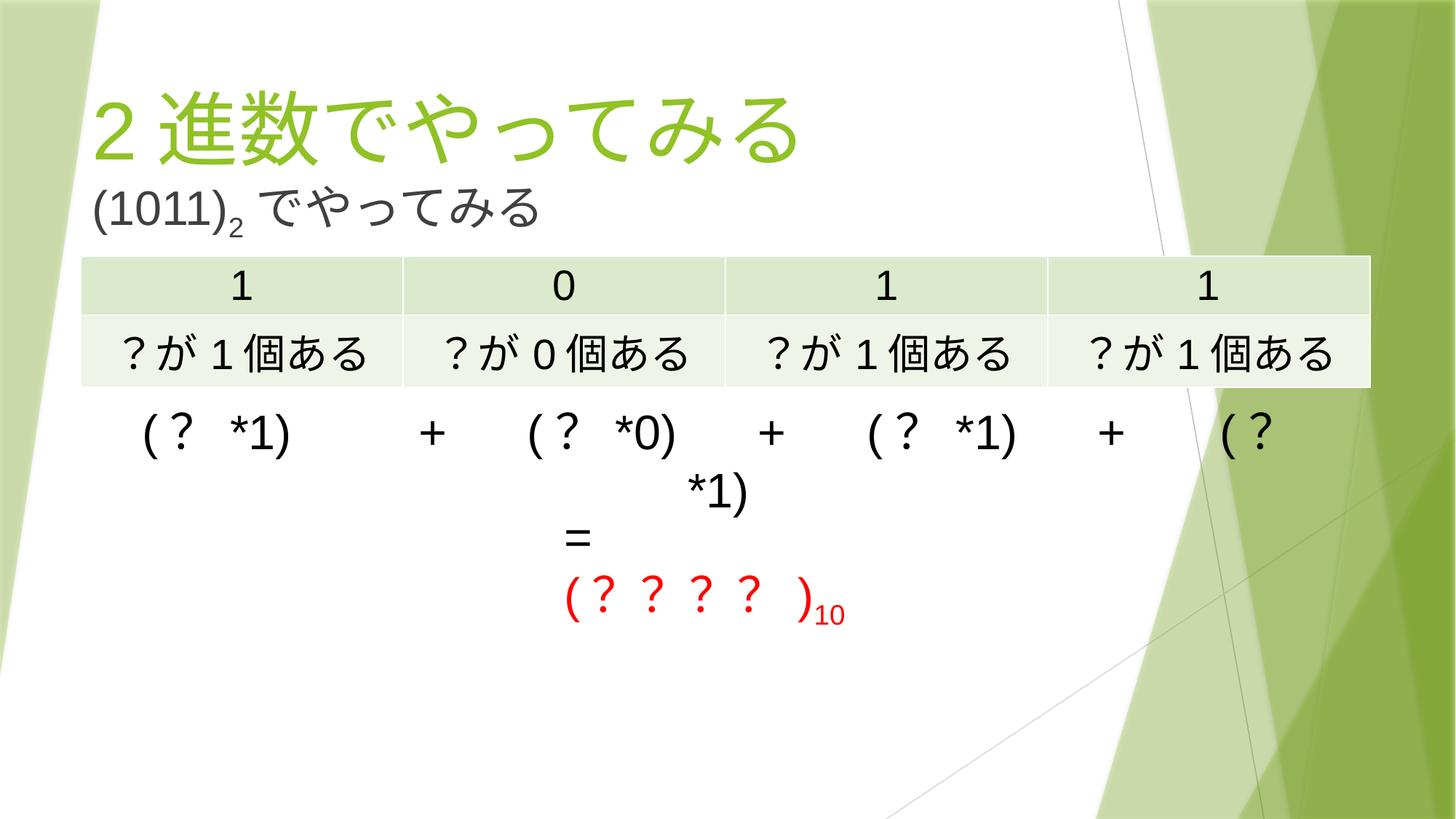

# 2進数でやってみる
(1011)2でやってみる

| 1 | 0 | 1 | 1 |
| --- | --- | --- | --- |
| ？が1個ある | ？が0個ある | ？が1個ある | ？が1個ある |
(？*1)　     +      (？*0)      +      (？*1)      +       (？*1)
= (？？？？)10